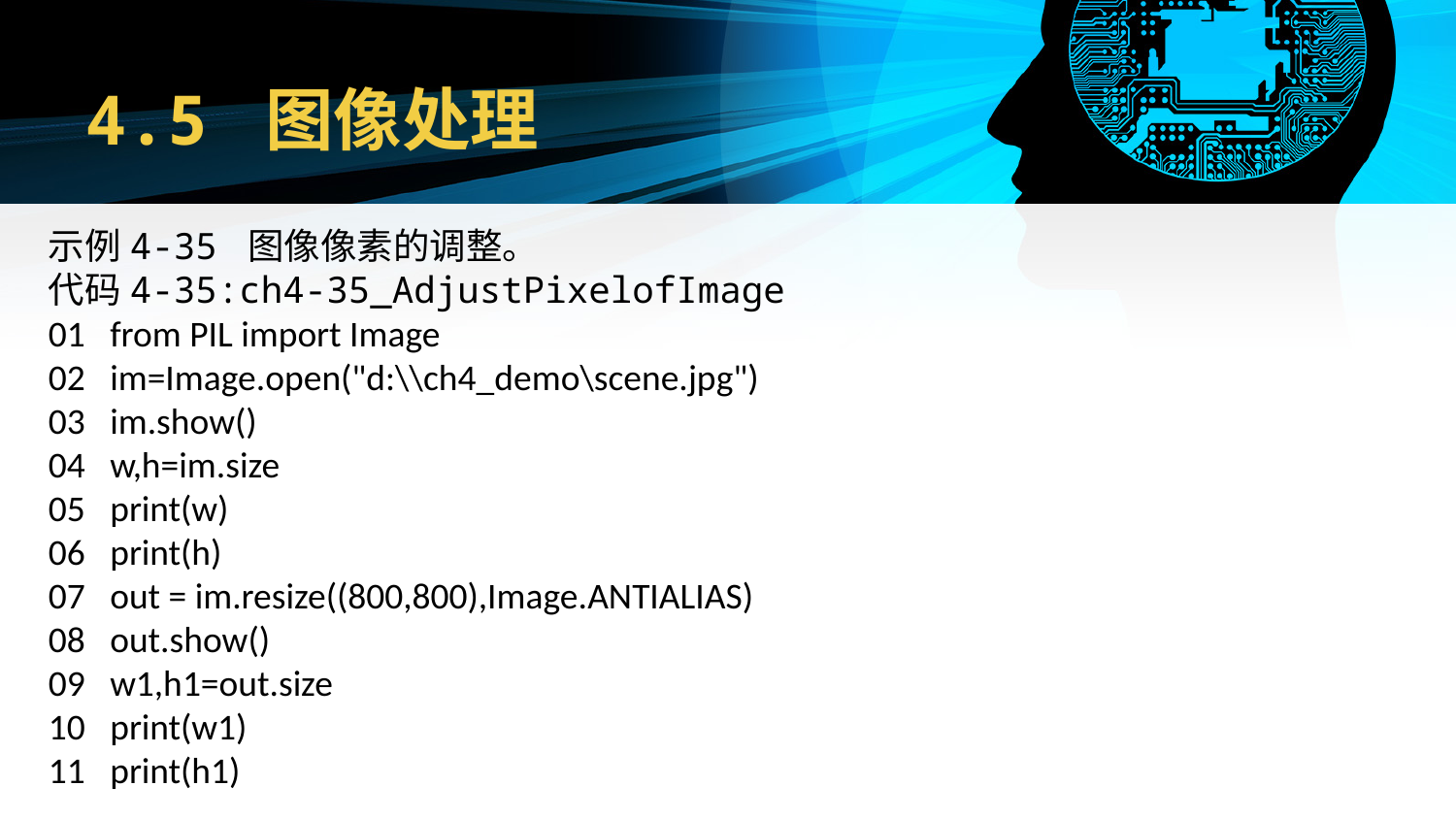

# 4.5 图像处理
示例4-35 图像像素的调整。
代码4-35:ch4-35_AdjustPixelofImage
01   from PIL import Image
02   im=Image.open("d:\\ch4_demo\scene.jpg")
03   im.show()
04   w,h=im.size
05   print(w)
06   print(h)
07   out = im.resize((800,800),Image.ANTIALIAS)
08   out.show()
09   w1,h1=out.size
10   print(w1)
11   print(h1)